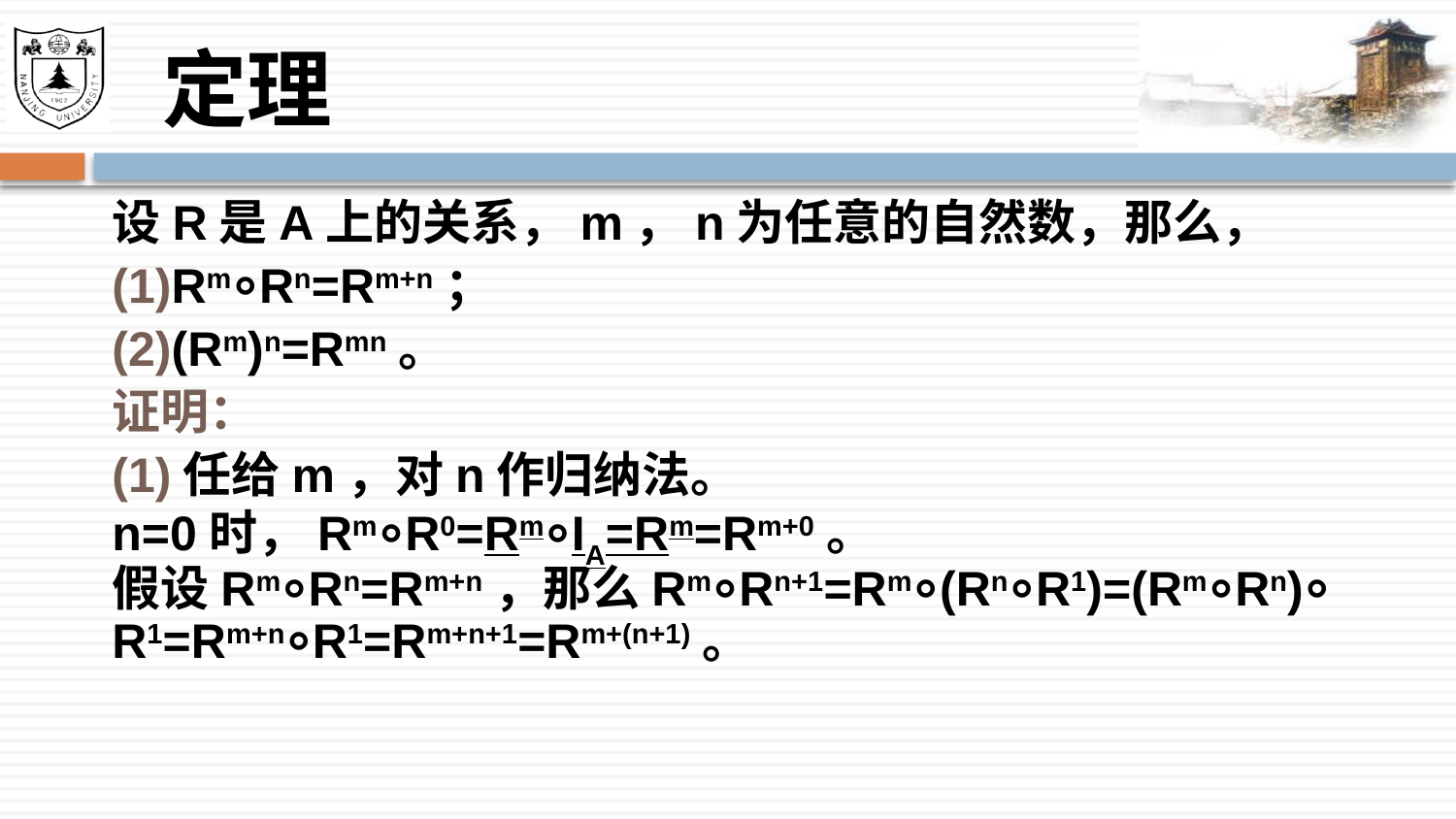

# 定理
设R是A上的关系，m，n为任意的自然数，那么，
(1)Rm⸰Rn=Rm+n；
(2)(Rm)n=Rmn。
证明：
(1)任给m，对n作归纳法。
n=0时，Rm⸰R0=Rm⸰IA=Rm=Rm+0。
假设Rm⸰Rn=Rm+n，那么Rm⸰Rn+1=Rm⸰(Rn⸰R1)=(Rm⸰Rn)⸰R1=Rm+n⸰R1=Rm+n+1=Rm+(n+1)。